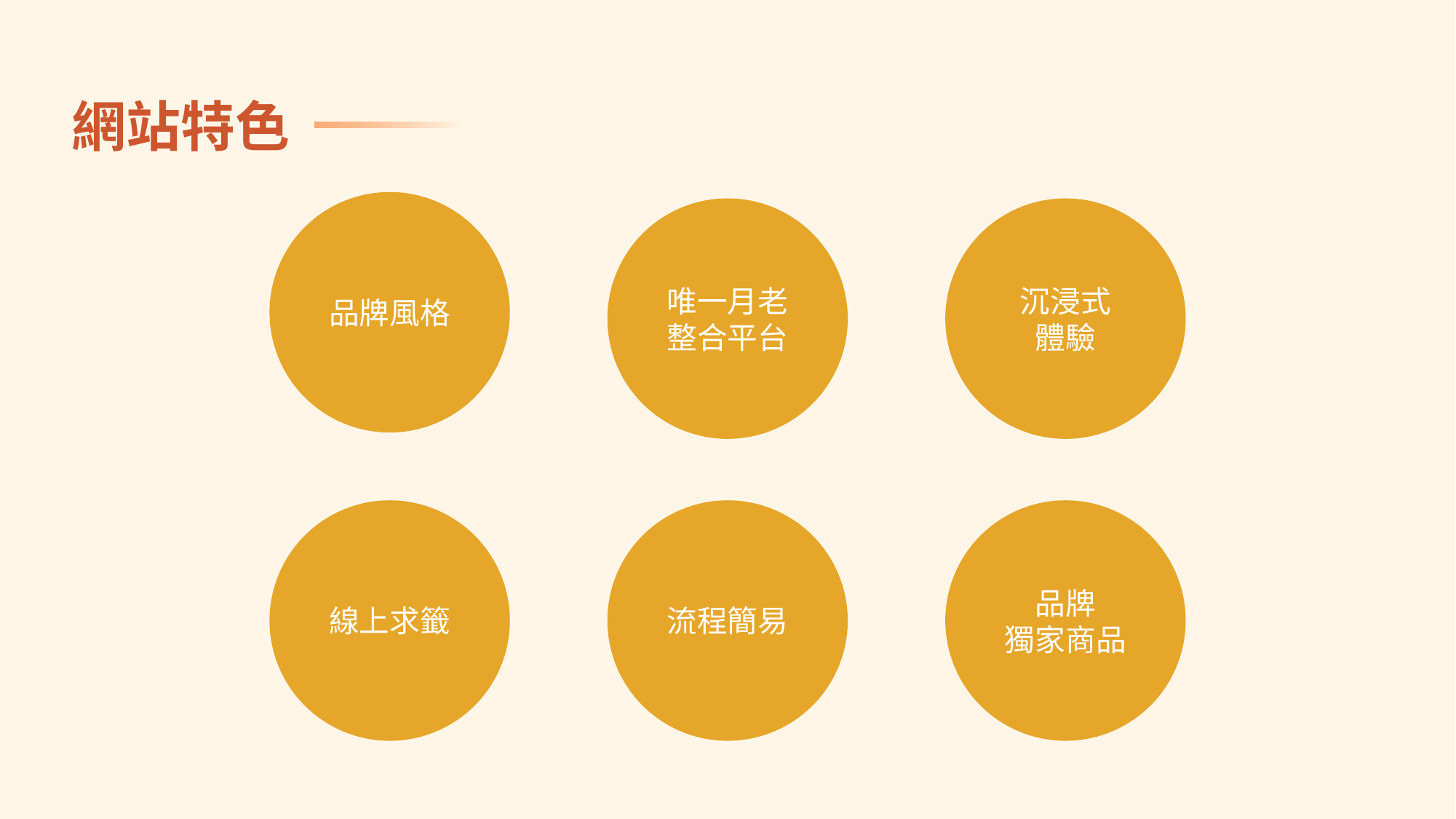

# 網站特色

品牌風格
唯一月老
整合平台
沉浸式
體驗
線上求籤
流程簡易
品牌
獨家商品